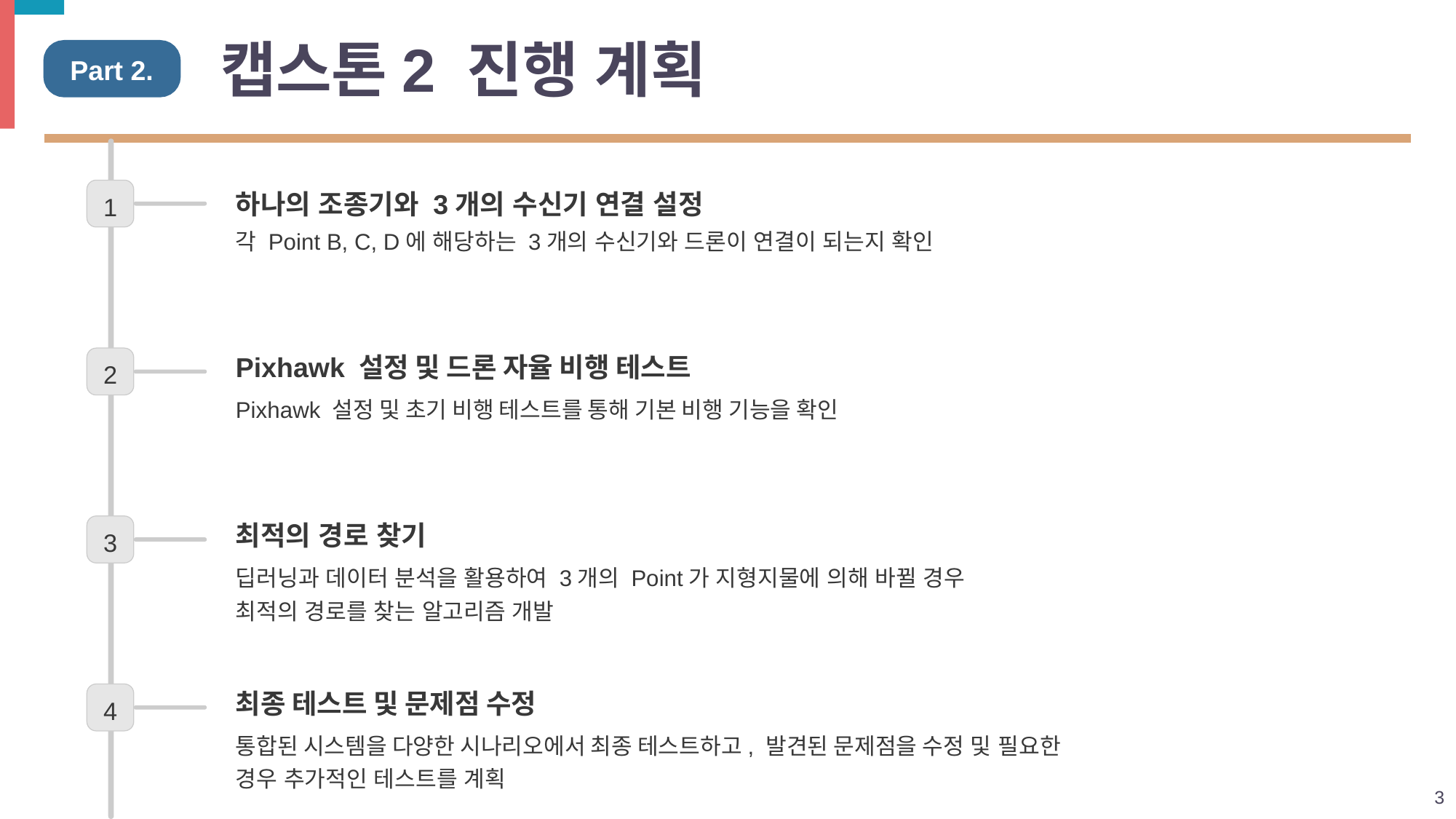

# 캡스톤2 진행 계획
Part 2.

하나의 조종기와 3개의 수신기 연결 설정
1

각 Point B, C, D에 해당하는 3개의 수신기와 드론이 연결이 되는지 확인

Pixhawk 설정 및 드론 자율 비행 테스트
2

Pixhawk 설정 및 초기 비행 테스트를 통해 기본 비행 기능을 확인

최적의 경로 찾기
3

딥러닝과 데이터 분석을 활용하여 3개의 Point가 지형지물에 의해 바뀔 경우
최적의 경로를 찾는 알고리즘 개발

최종 테스트 및 문제점 수정
4

통합된 시스템을 다양한 시나리오에서 최종 테스트하고, 발견된 문제점을 수정 및 필요한 경우 추가적인 테스트를 계획
3